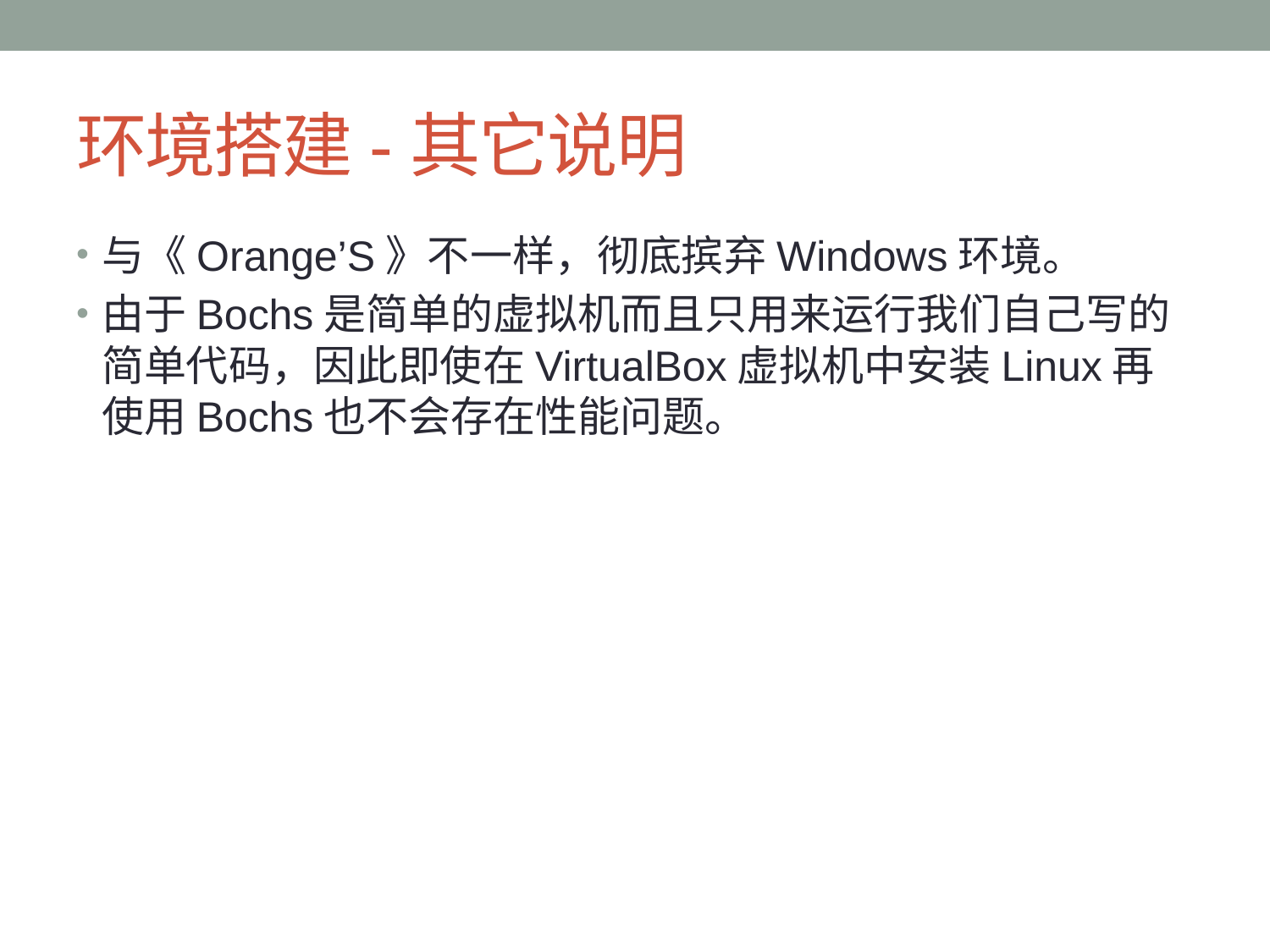

# 环境搭建-其它说明
与《Orange’S》不一样，彻底摈弃Windows环境。
由于Bochs是简单的虚拟机而且只用来运行我们自己写的简单代码，因此即使在VirtualBox虚拟机中安装Linux再使用Bochs也不会存在性能问题。